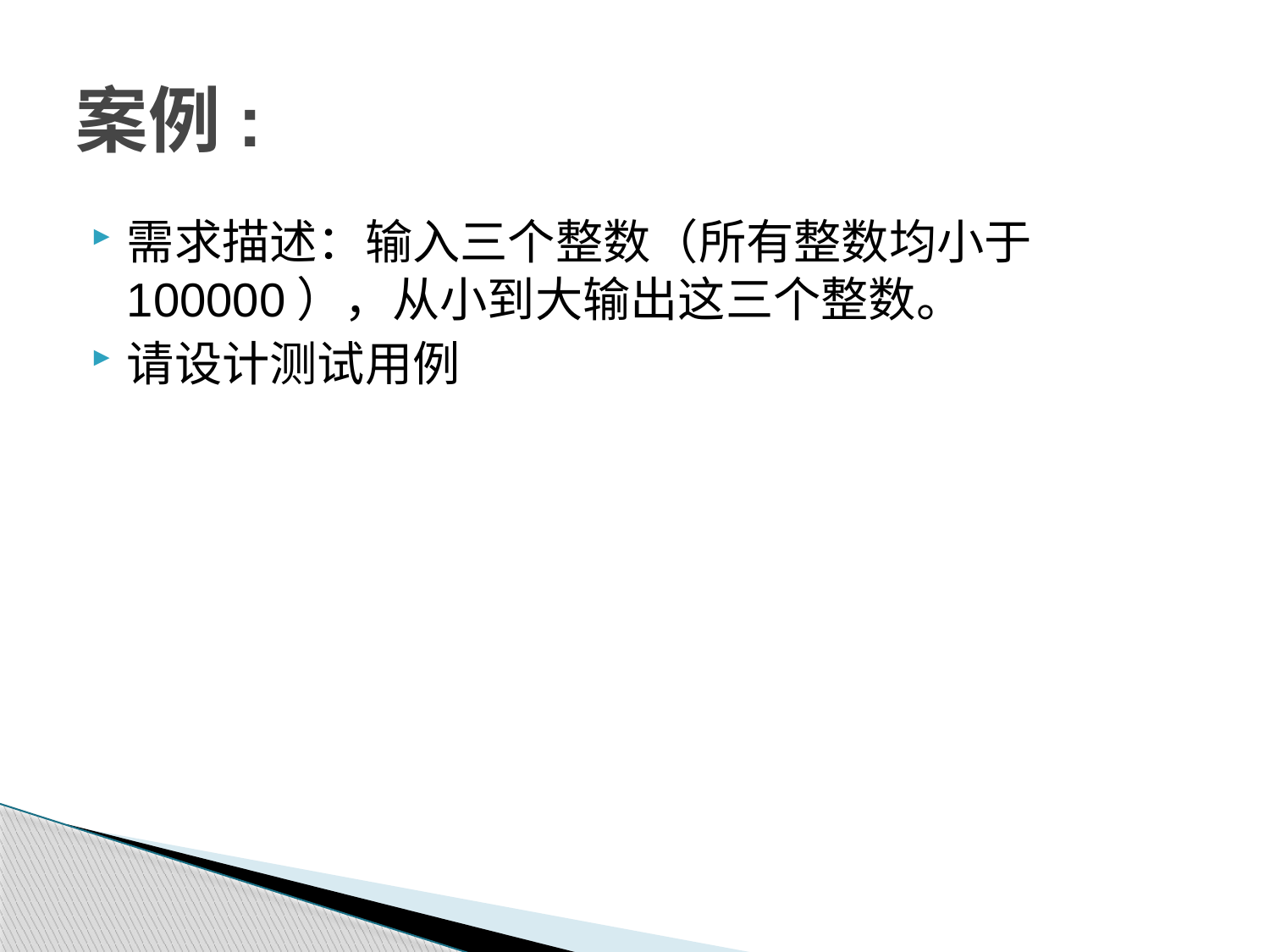

# 案例:
需求描述：输入三个整数（所有整数均小于100000），从小到大输出这三个整数。
请设计测试用例